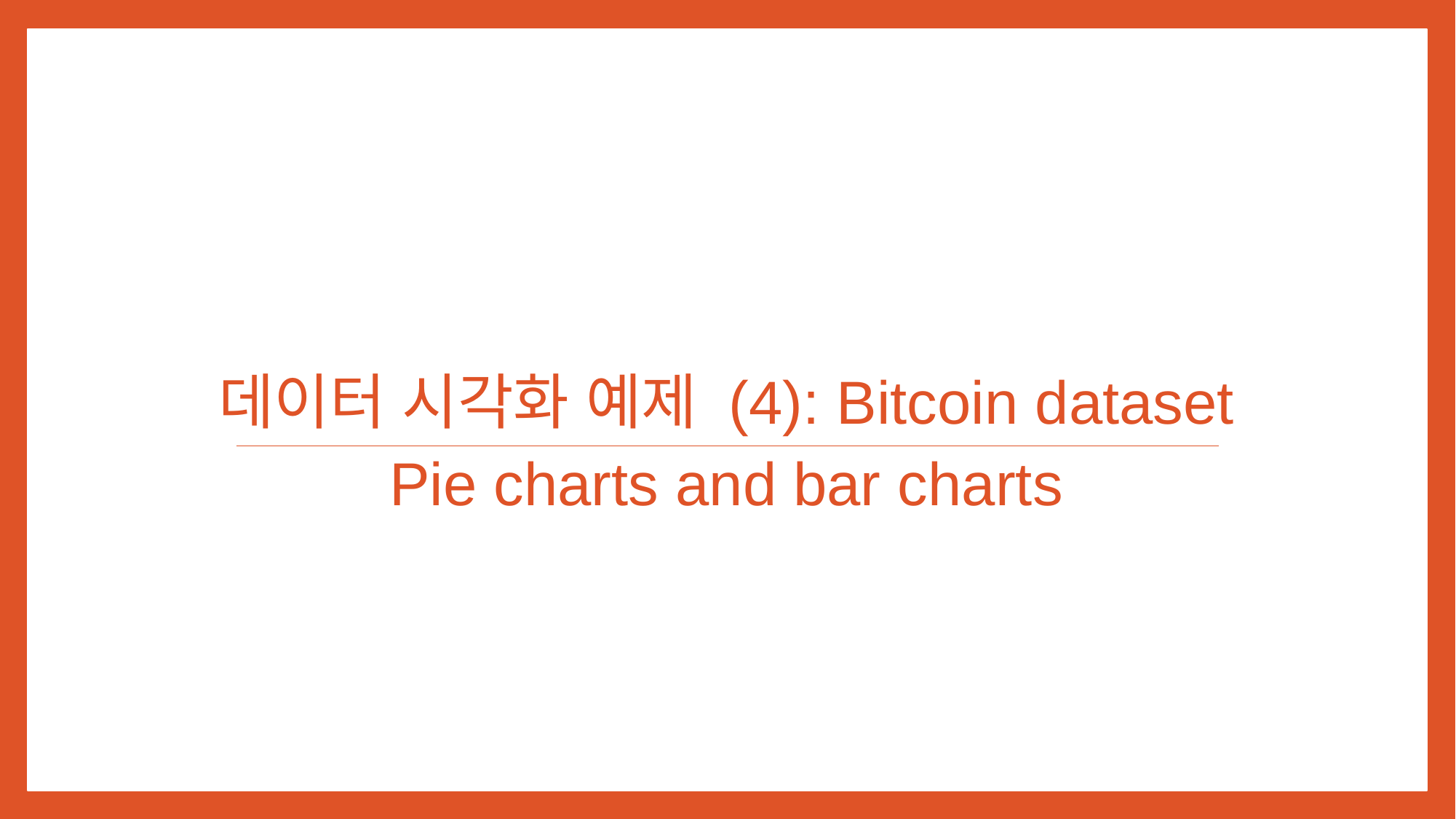

데이터 시각화 예제 (4): Bitcoin dataset
Pie charts and bar charts